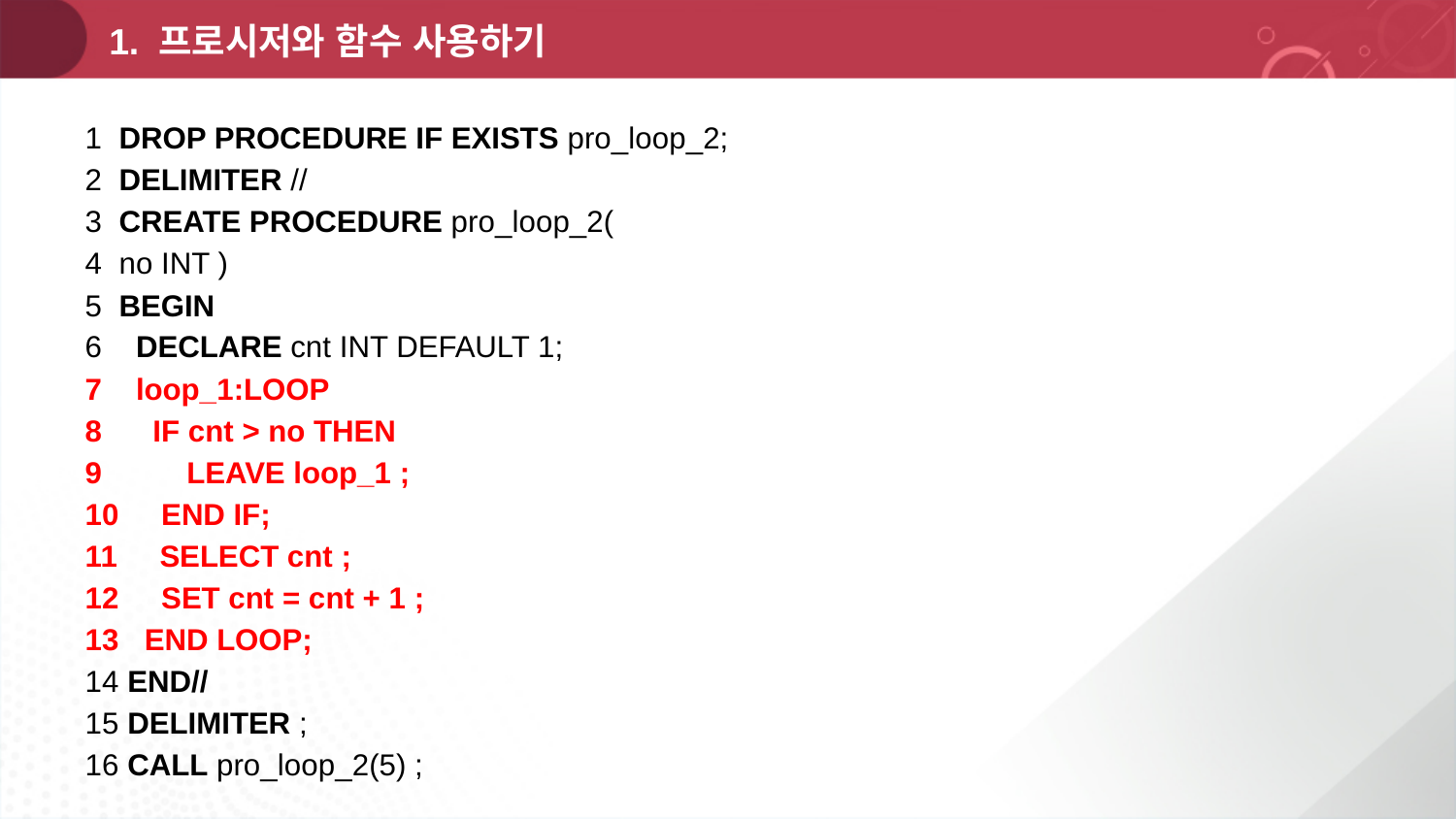

1. 프로시저와 함수 사용하기
1  DROP PROCEDURE IF EXISTS pro_loop_2;
2  DELIMITER //
3  CREATE PROCEDURE pro_loop_2(
4  no INT )
5  BEGIN
6    DECLARE cnt INT DEFAULT 1;
7    loop_1:LOOP
8      IF cnt > no THEN
9          LEAVE loop_1 ;
10     END IF;
11     SELECT cnt ;
12     SET cnt = cnt + 1 ;
13   END LOOP;
14 END//
15 DELIMITER ;
16 CALL pro_loop_2(5) ;